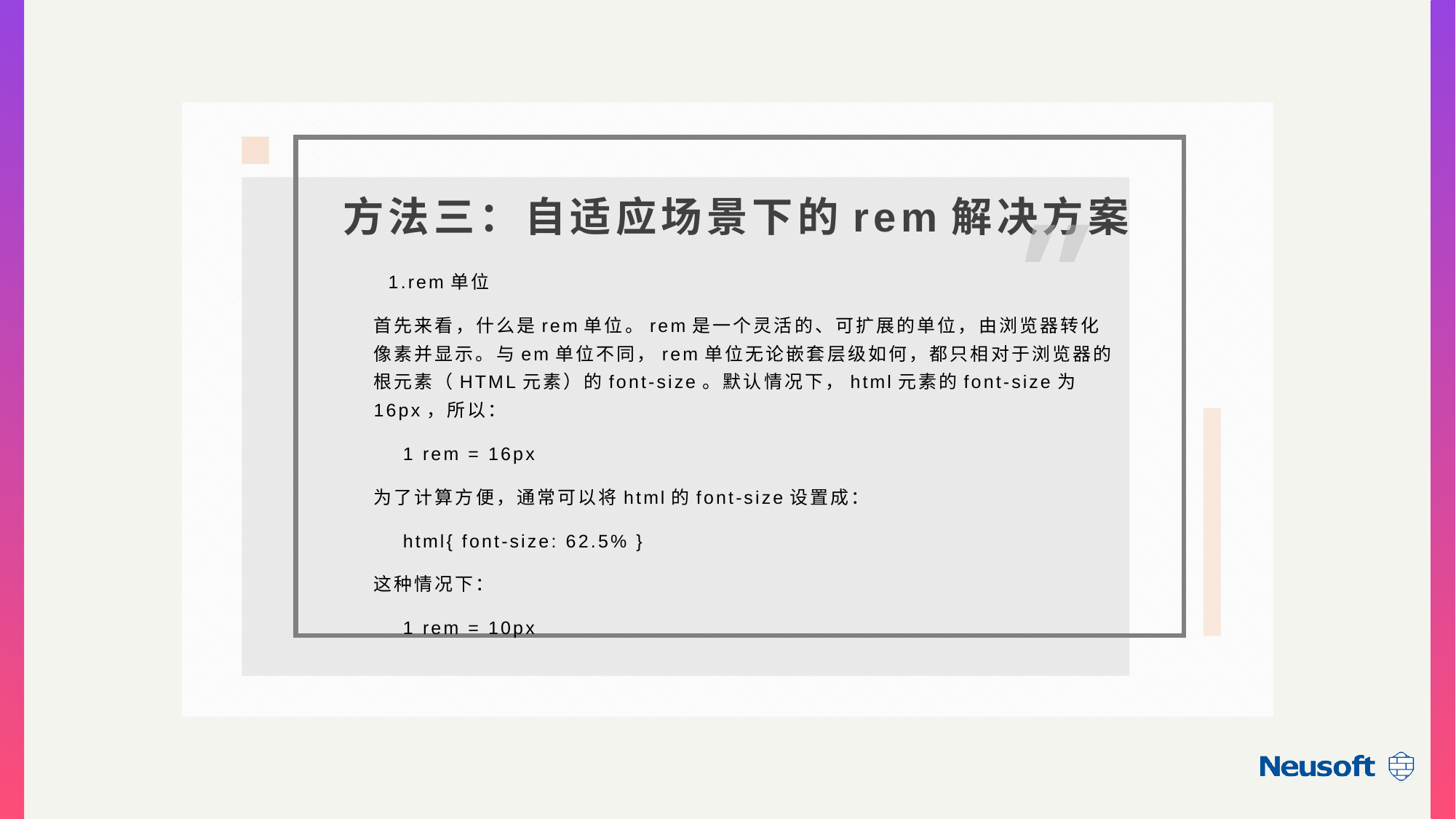

·

方法三：自适应场景下的rem解决方案

  1.rem单位
首先来看，什么是rem单位。rem是一个灵活的、可扩展的单位，由浏览器转化像素并显示。与em单位不同，rem单位无论嵌套层级如何，都只相对于浏览器的根元素（HTML元素）的font-size。默认情况下，html元素的font-size为16px，所以：
    1 rem = 16px
为了计算方便，通常可以将html的font-size设置成：
    html{ font-size: 62.5% }
这种情况下：
    1 rem = 10px